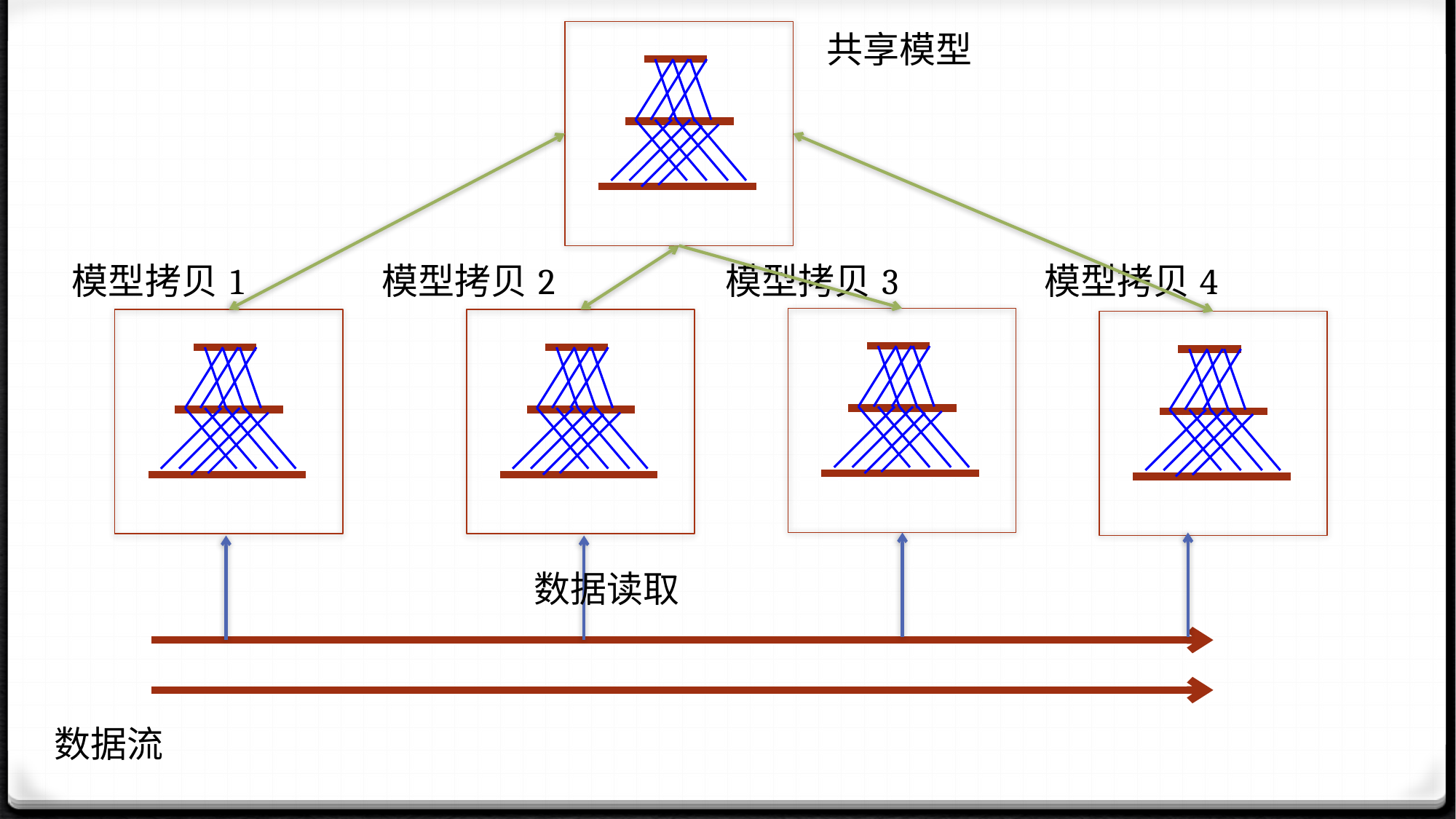

共享模型
模型拷贝3
模型拷贝1
模型拷贝2
模型拷贝4

数据读取
数据流